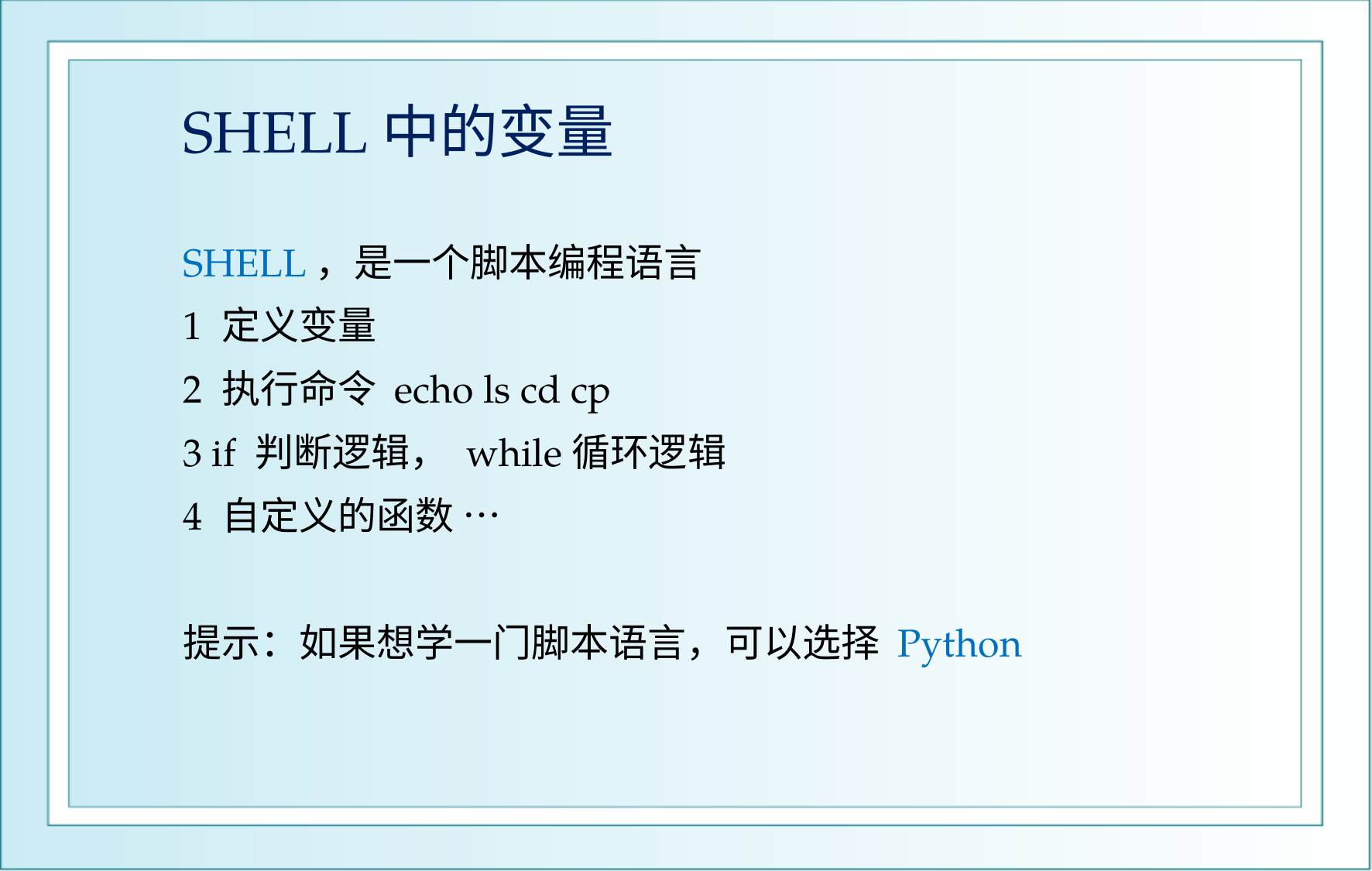

# SHELL中的变量
SHELL，是一个脚本编程语言
1 定义变量
2 执行命令 echo ls cd cp
3 if 判断逻辑， while循环逻辑
4 自定义的函数 …

提示：如果想学一门脚本语言，可以选择 Python